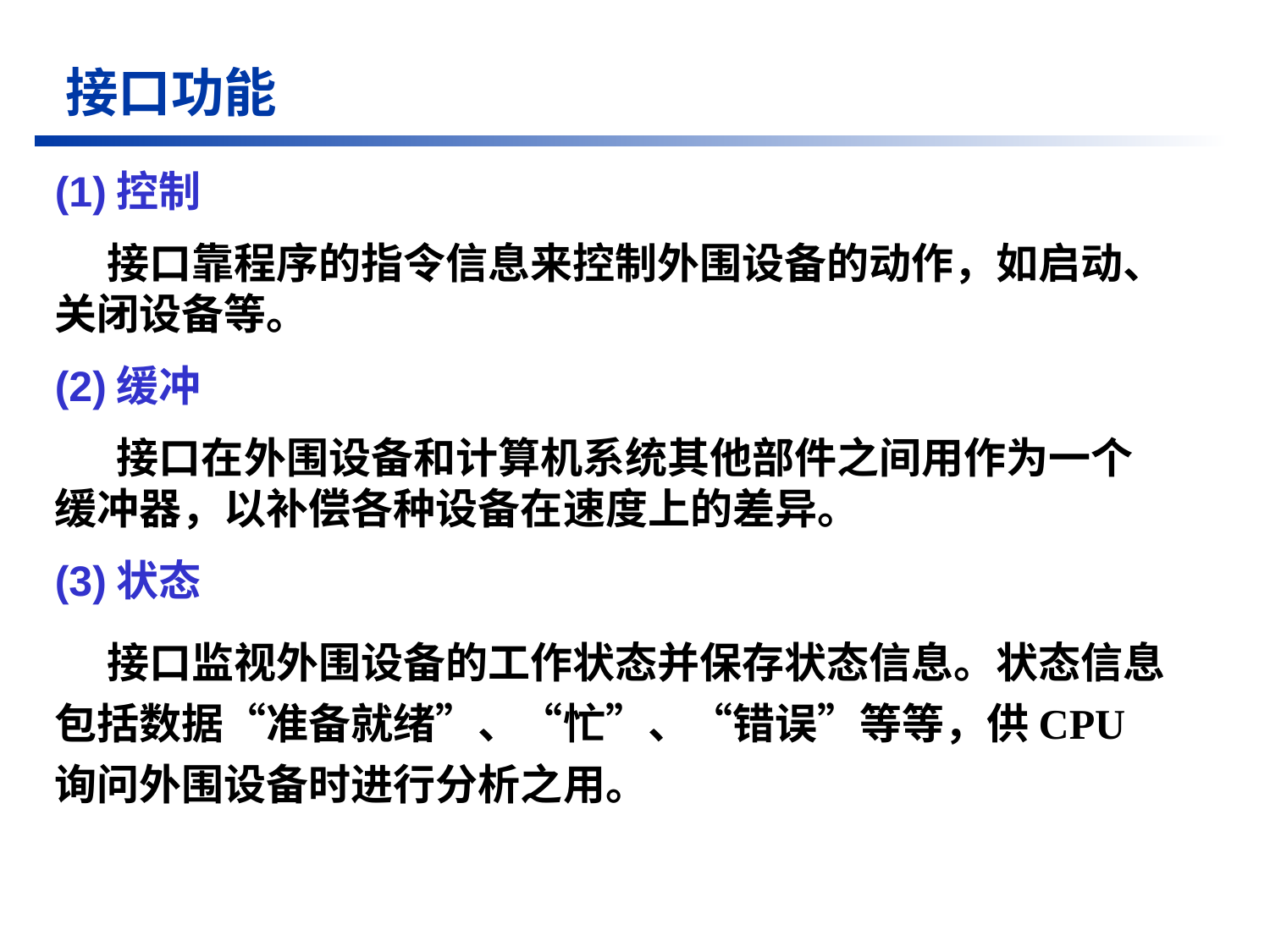

接口功能

(1)控制
　 接口靠程序的指令信息来控制外围设备的动作，如启动、关闭设备等。
(2)缓冲
 　接口在外围设备和计算机系统其他部件之间用作为一个缓冲器，以补偿各种设备在速度上的差异。
(3)状态
　 接口监视外围设备的工作状态并保存状态信息。状态信息包括数据“准备就绪”、“忙”、“错误”等等，供CPU询问外围设备时进行分析之用。